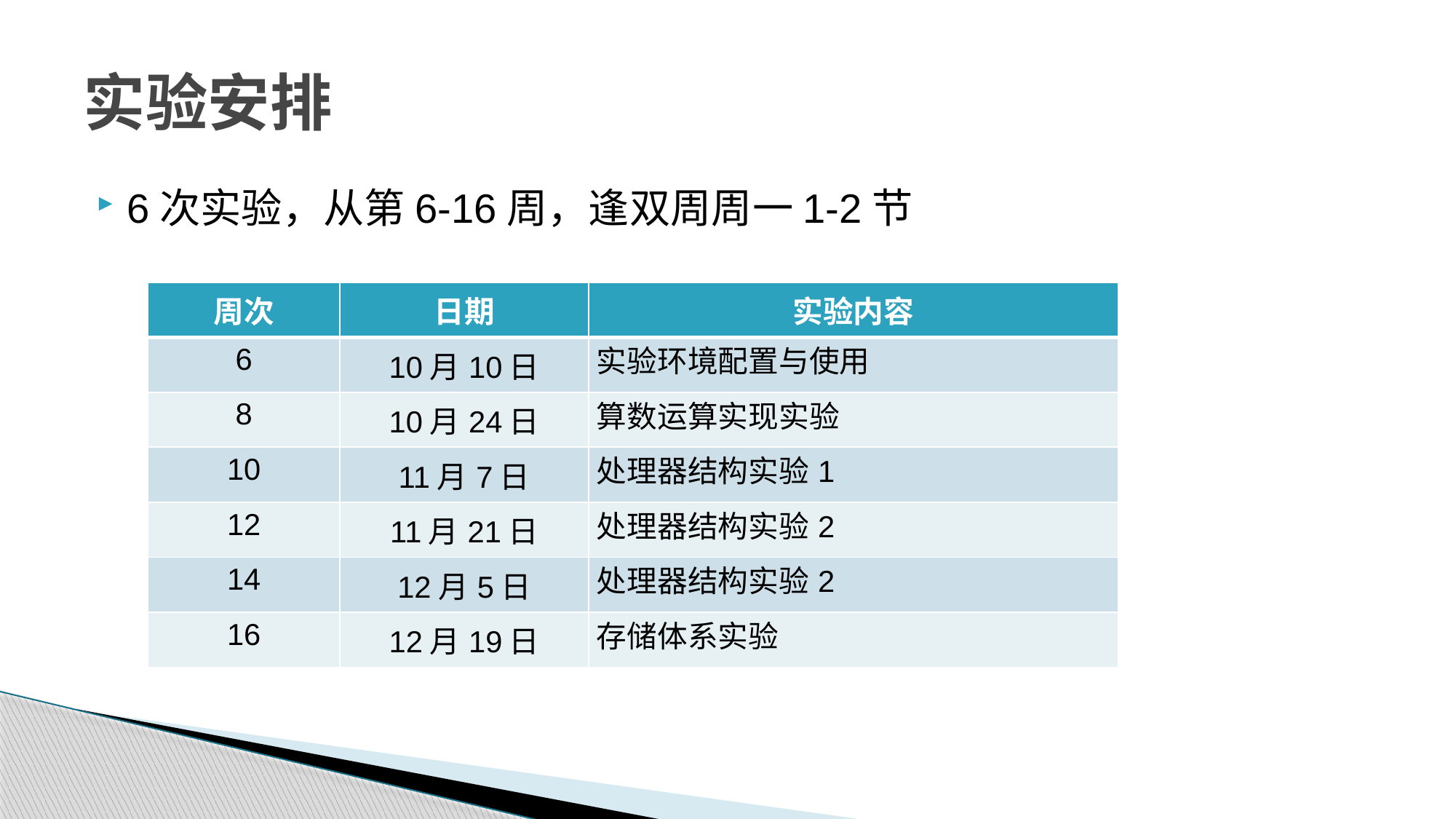

# 实验安排
6次实验，从第6-16周，逢双周周一1-2节
| 周次 | 日期 | 实验内容 |
| --- | --- | --- |
| 6 | 10月10日 | 实验环境配置与使用 |
| 8 | 10月24日 | 算数运算实现实验 |
| 10 | 11月7日 | 处理器结构实验1 |
| 12 | 11月21日 | 处理器结构实验2 |
| 14 | 12月5日 | 处理器结构实验2 |
| 16 | 12月19日 | 存储体系实验 |